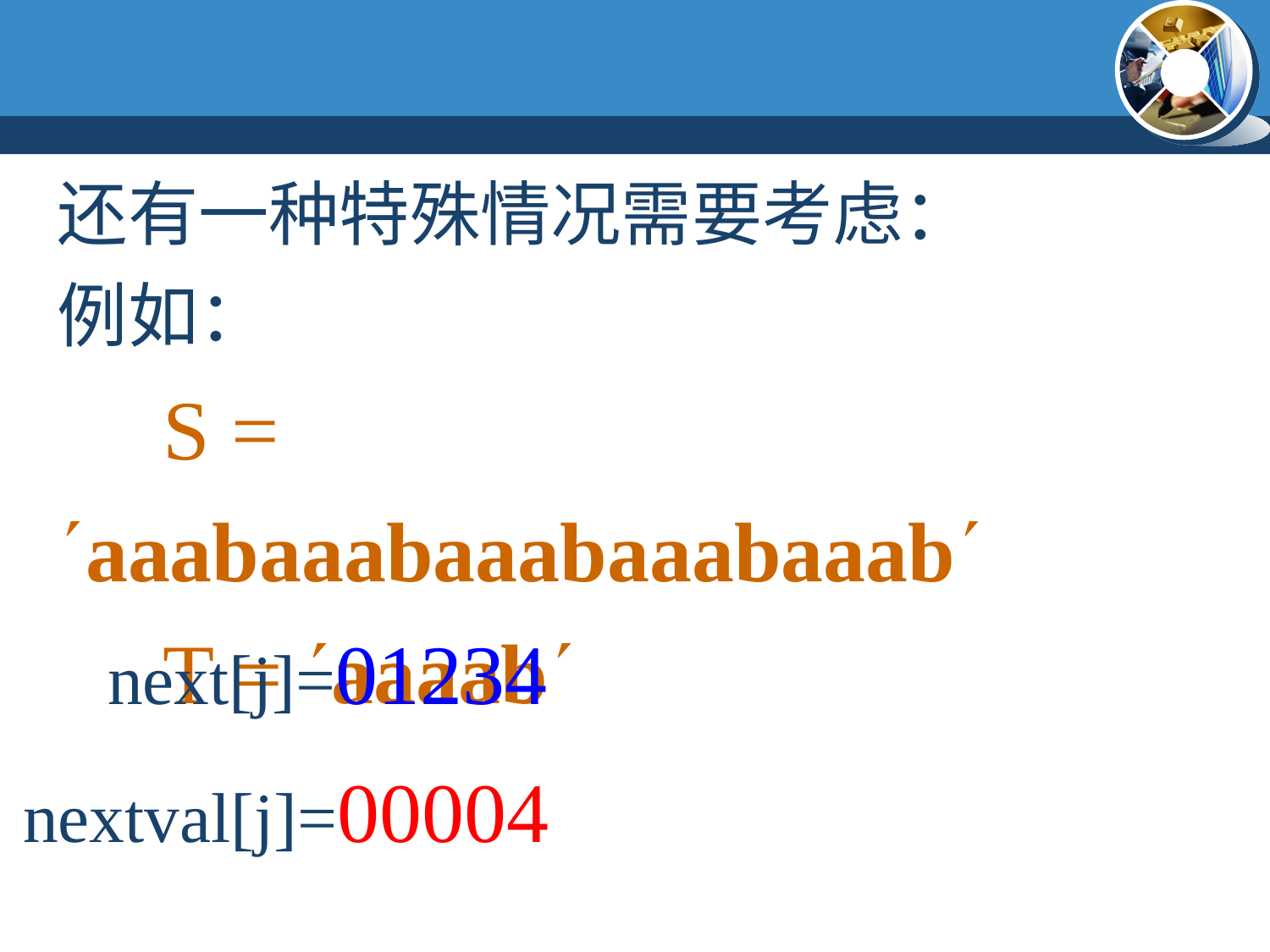

还有一种特殊情况需要考虑：
例如：
     S = ′aaabaaabaaabaaabaaab′
     T = ′aaaab′
next[j]=01234
nextval[j]=00004